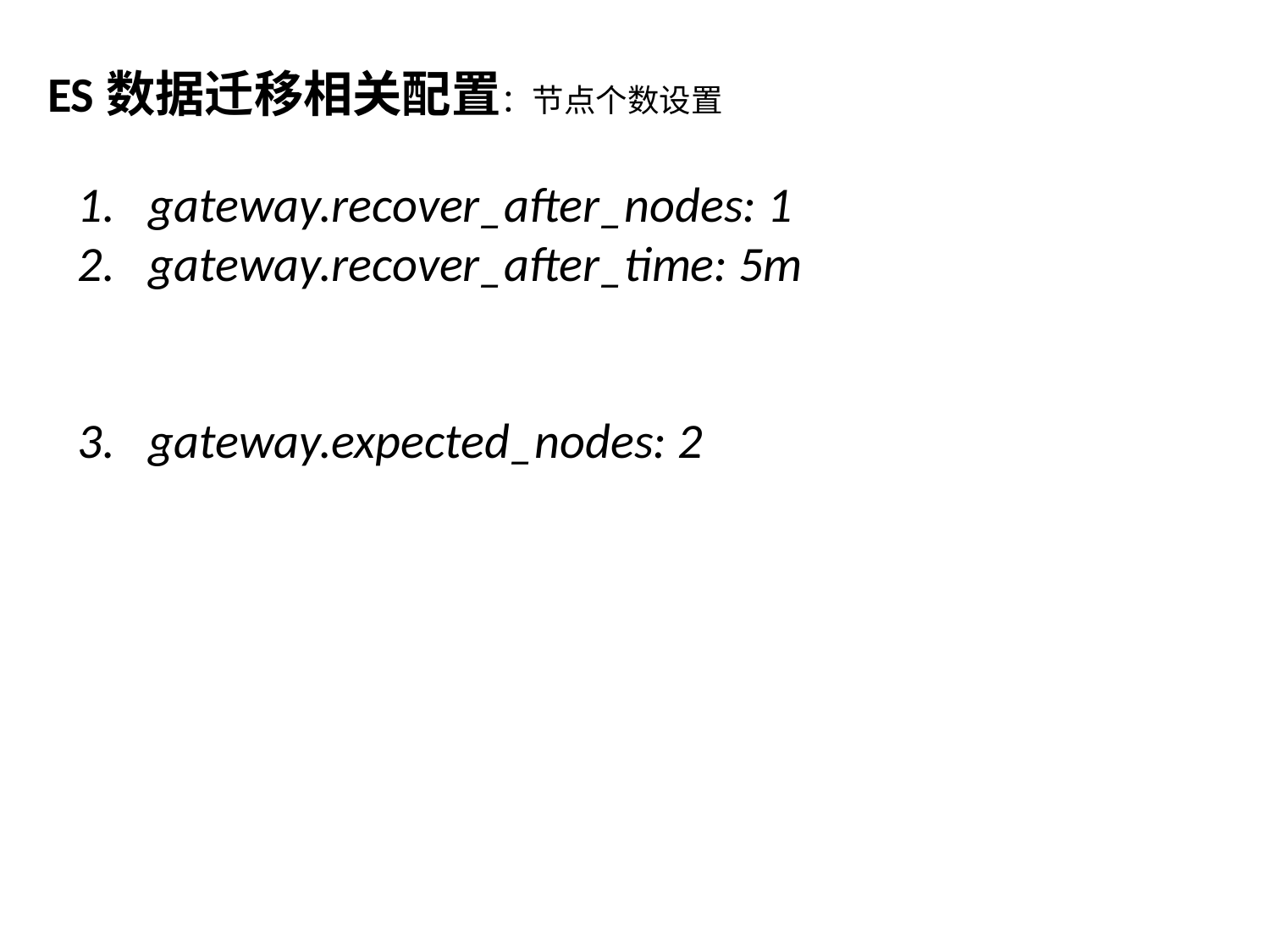

ES数据迁移相关配置：节点个数设置
gateway.recover_after_nodes: 1
gateway.recover_after_time: 5m

gateway.expected_nodes: 2